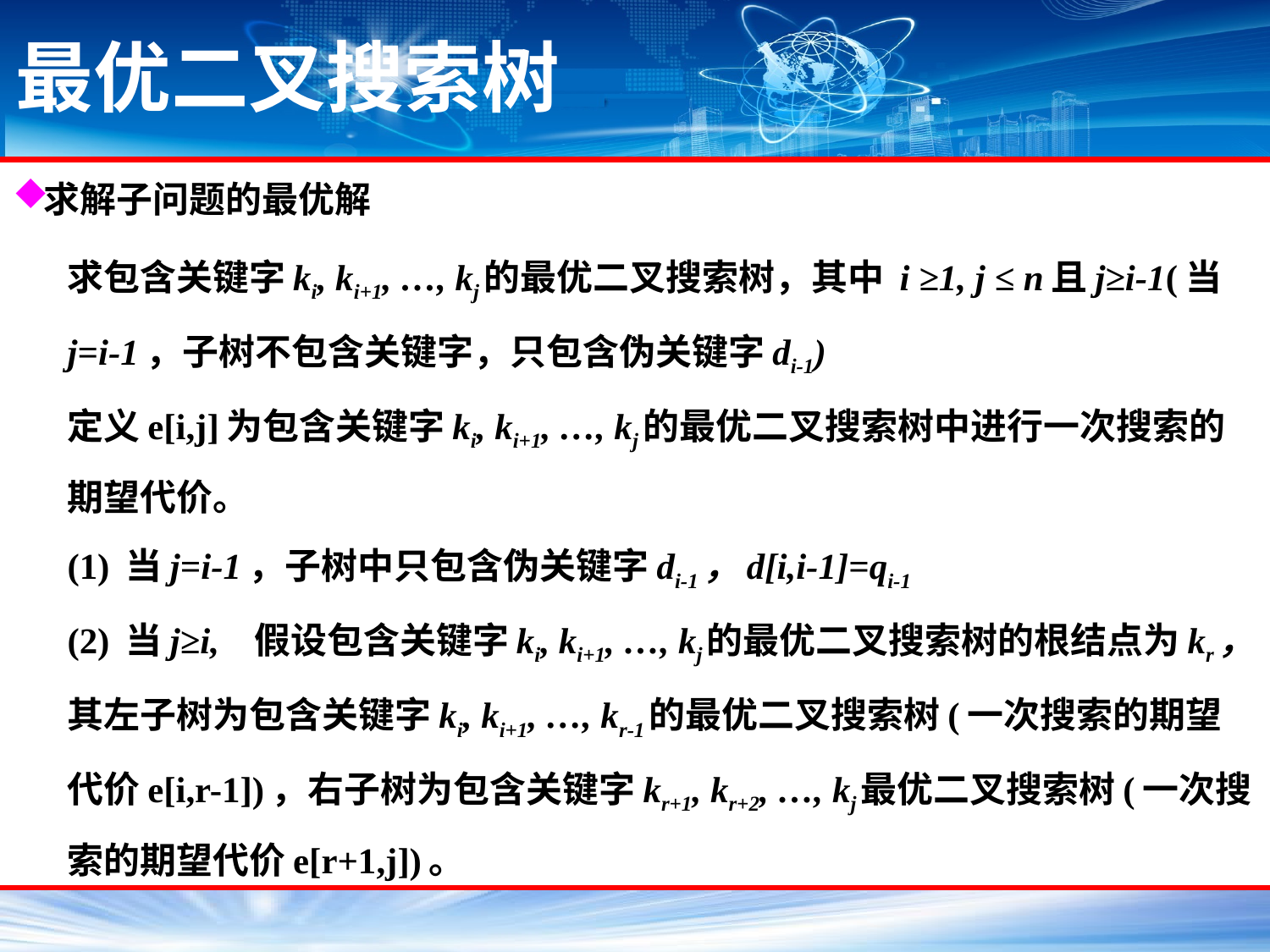

# 最优二叉搜索树
求解子问题的最优解
求包含关键字ki, ki+1, …, kj的最优二叉搜索树，其中 i ≥1, j ≤ n且j≥i-1(当j=i-1，子树不包含关键字，只包含伪关键字di-1)
定义e[i,j]为包含关键字ki, ki+1, …, kj的最优二叉搜索树中进行一次搜索的期望代价。
(1) 当j=i-1，子树中只包含伪关键字di-1，d[i,i-1]=qi-1
(2) 当j≥i,   假设包含关键字ki, ki+1, …, kj的最优二叉搜索树的根结点为kr，其左子树为包含关键字ki, ki+1, …, kr-1的最优二叉搜索树(一次搜索的期望代价e[i,r-1])，右子树为包含关键字kr+1, kr+2, …, kj最优二叉搜索树(一次搜索的期望代价e[r+1,j])。